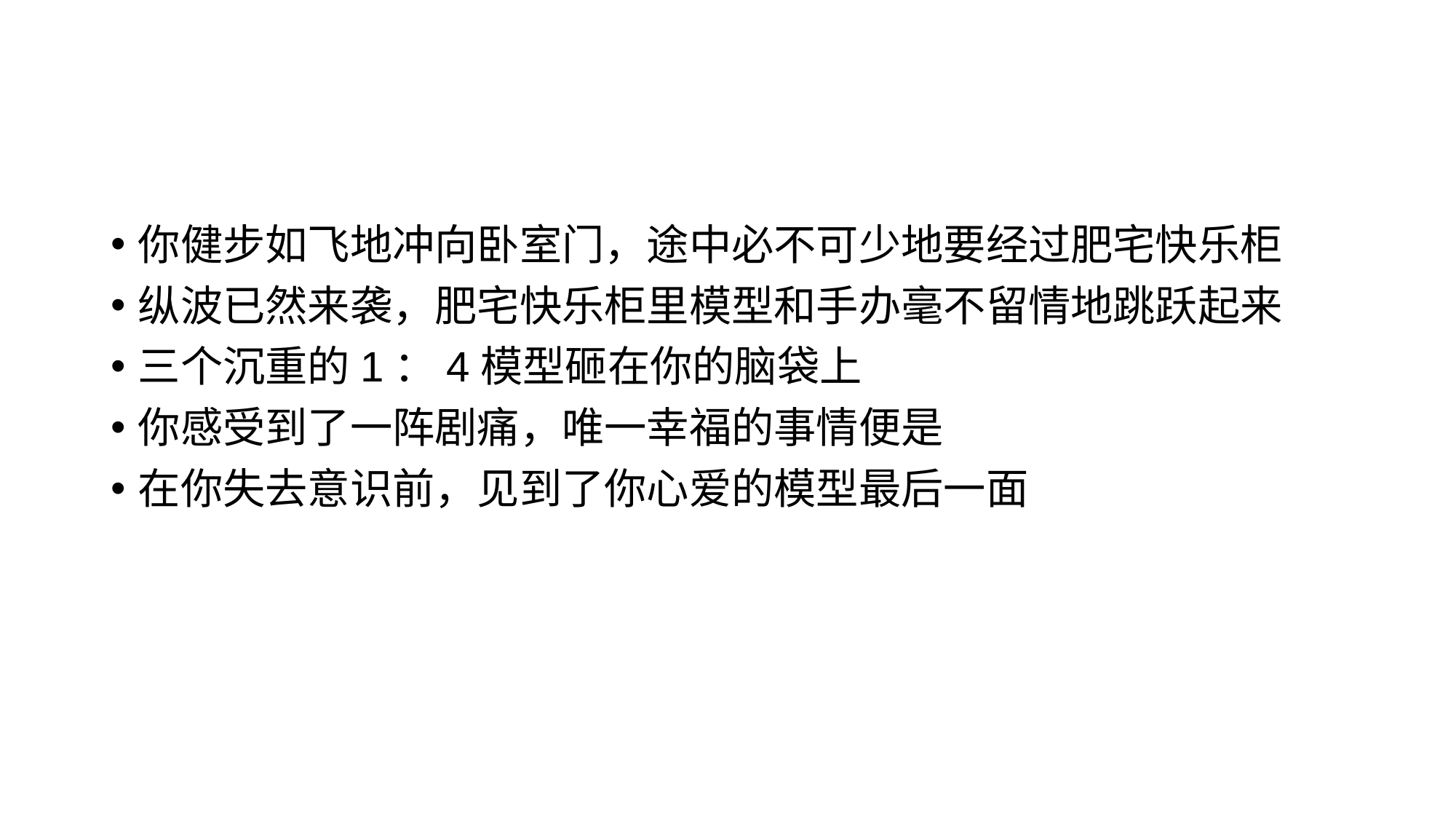

你健步如飞地冲向卧室门，途中必不可少地要经过肥宅快乐柜
纵波已然来袭，肥宅快乐柜里模型和手办毫不留情地跳跃起来
三个沉重的1：4模型砸在你的脑袋上
你感受到了一阵剧痛，唯一幸福的事情便是
在你失去意识前，见到了你心爱的模型最后一面